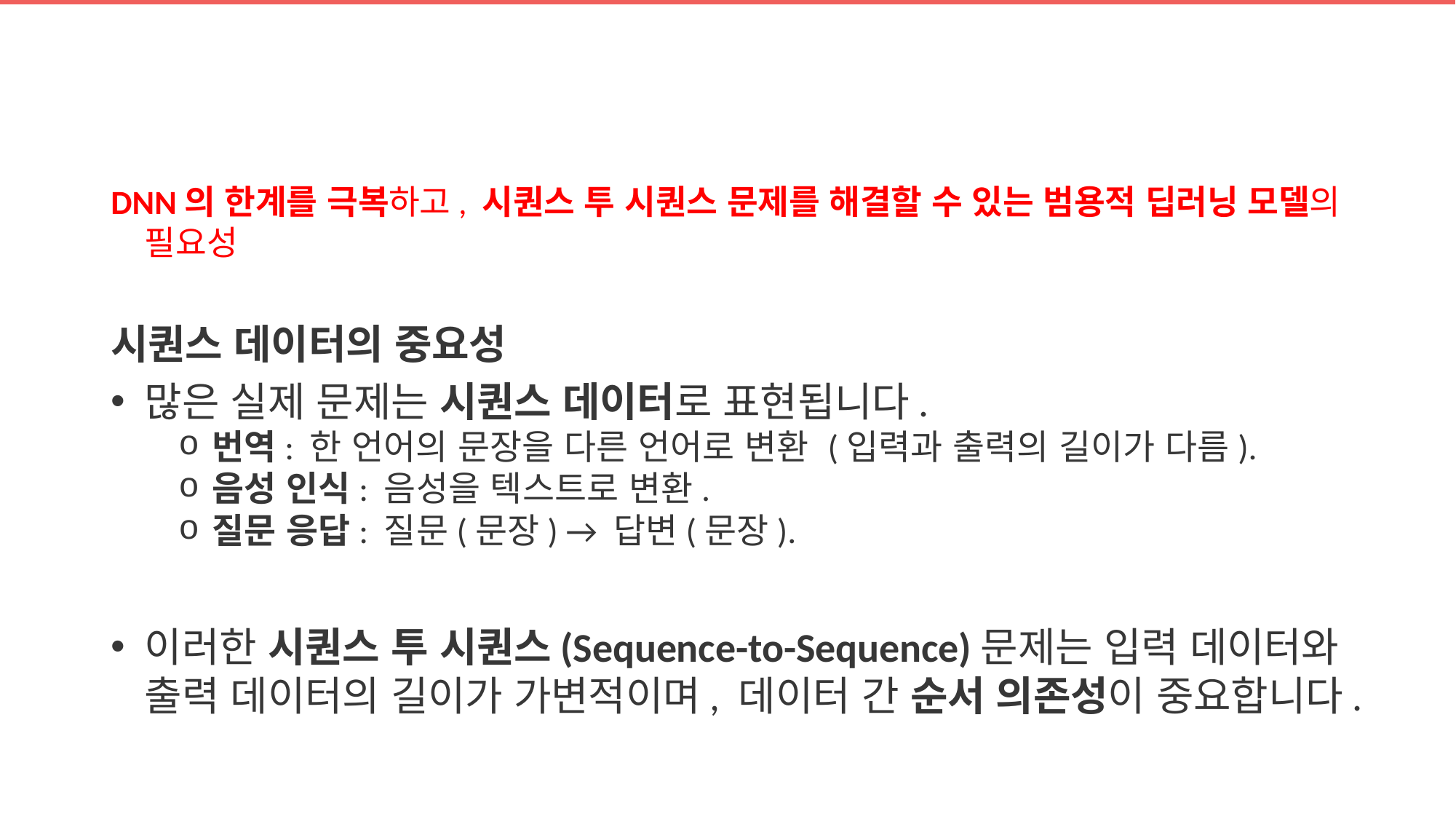

DNN의 한계를 극복하고, 시퀀스 투 시퀀스 문제를 해결할 수 있는 범용적 딥러닝 모델의 필요성

시퀀스 데이터의 중요성
많은 실제 문제는 시퀀스 데이터로 표현됩니다.
번역: 한 언어의 문장을 다른 언어로 변환 (입력과 출력의 길이가 다름).
음성 인식: 음성을 텍스트로 변환.
질문 응답: 질문(문장) → 답변(문장).

이러한 시퀀스 투 시퀀스(Sequence-to-Sequence)문제는 입력 데이터와 출력 데이터의 길이가 가변적이며, 데이터 간 순서 의존성이 중요합니다.